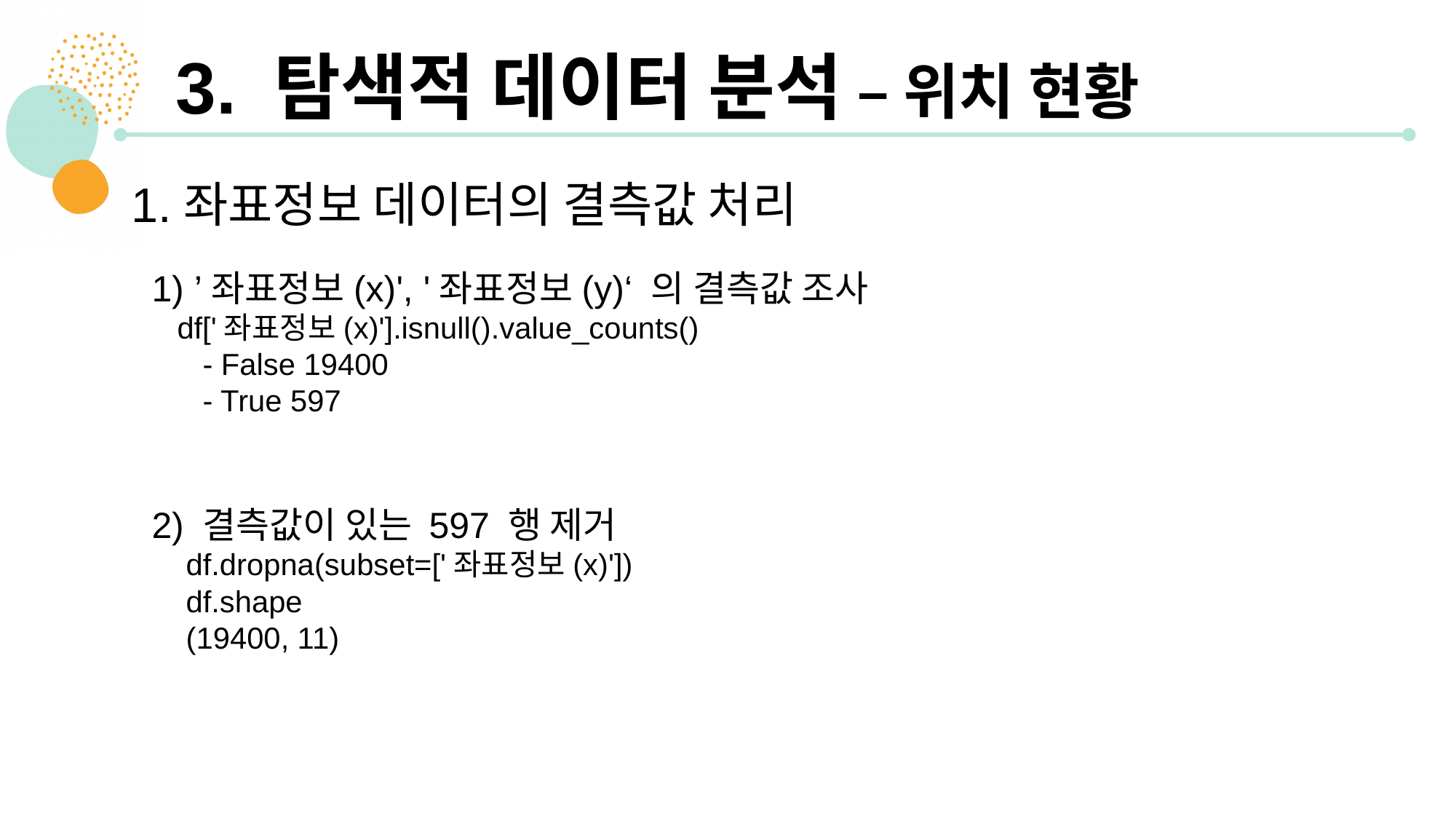

3. 탐색적 데이터 분석 – 위치 현황
1.좌표정보 데이터의 결측값 처리

  1) ’좌표정보(x)', '좌표정보(y)‘ 의 결측값 조사
      df['좌표정보(x)'].isnull().value_counts()
  - False 19400
  - True 597

  2) 결측값이 있는 597 행 제거
df.dropna(subset=['좌표정보(x)'])
df.shape
(19400, 11)